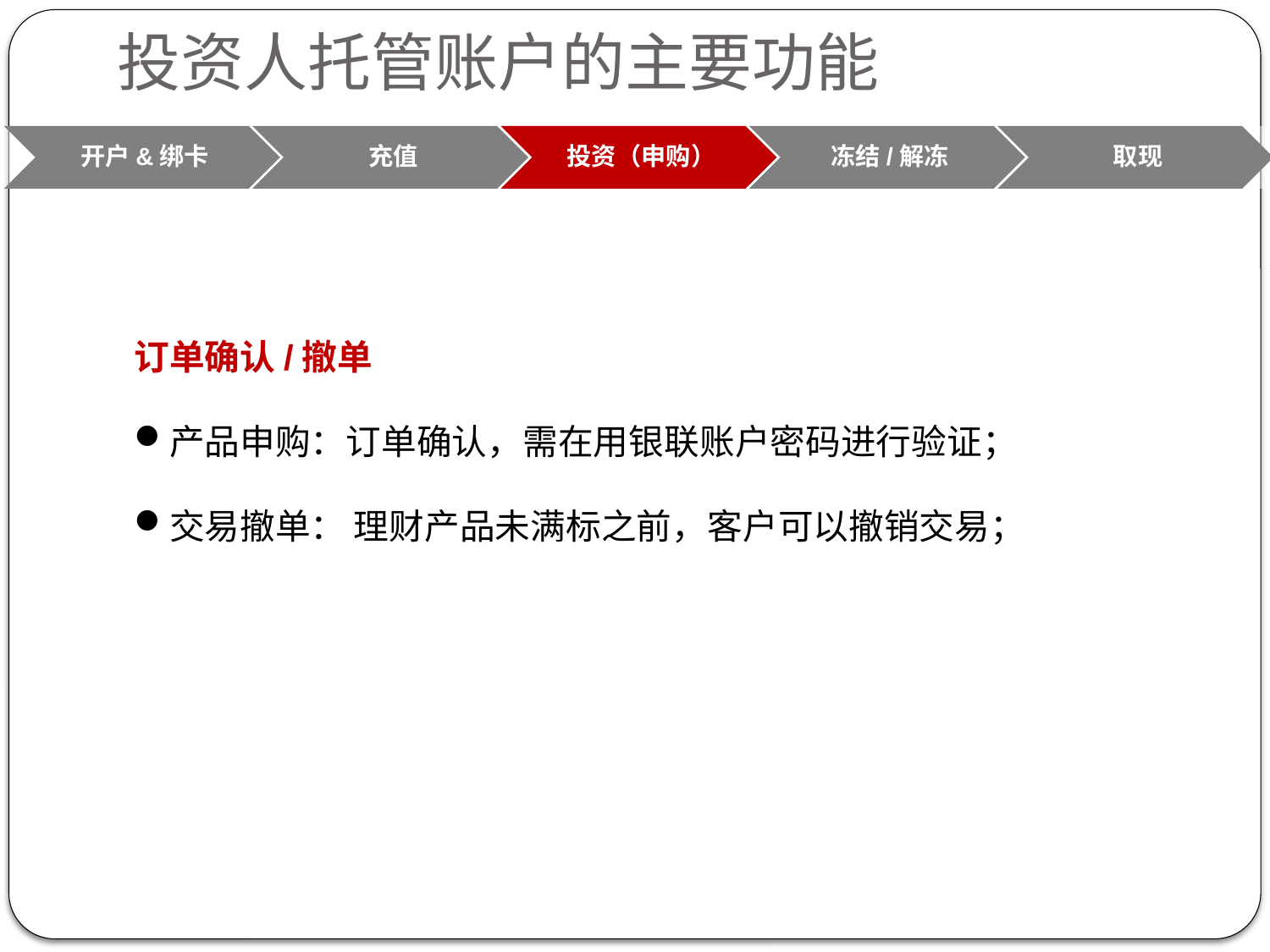

投资人托管账户的主要功能
开户&绑卡
充值
投资（申购）
冻结/解冻
取现
订单确认/撤单
产品申购：订单确认，需在用银联账户密码进行验证；
交易撤单： 理财产品未满标之前，客户可以撤销交易；